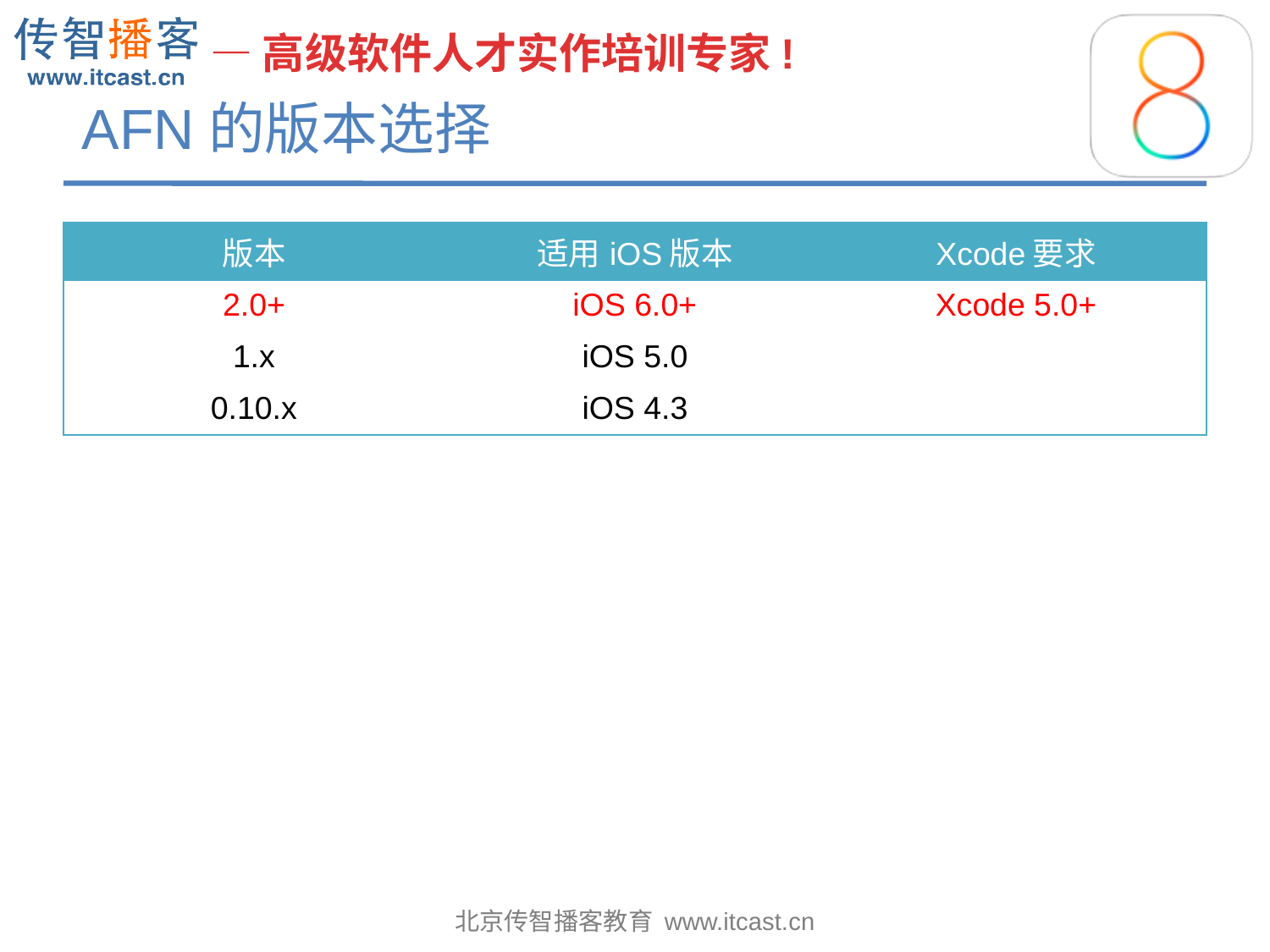

# AFN的版本选择
| 版本 | 适用iOS版本 | Xcode要求 |
| --- | --- | --- |
| 2.0+ | iOS 6.0+ | Xcode 5.0+ |
| 1.x | iOS 5.0 |  |
| 0.10.x | iOS 4.3 |  |